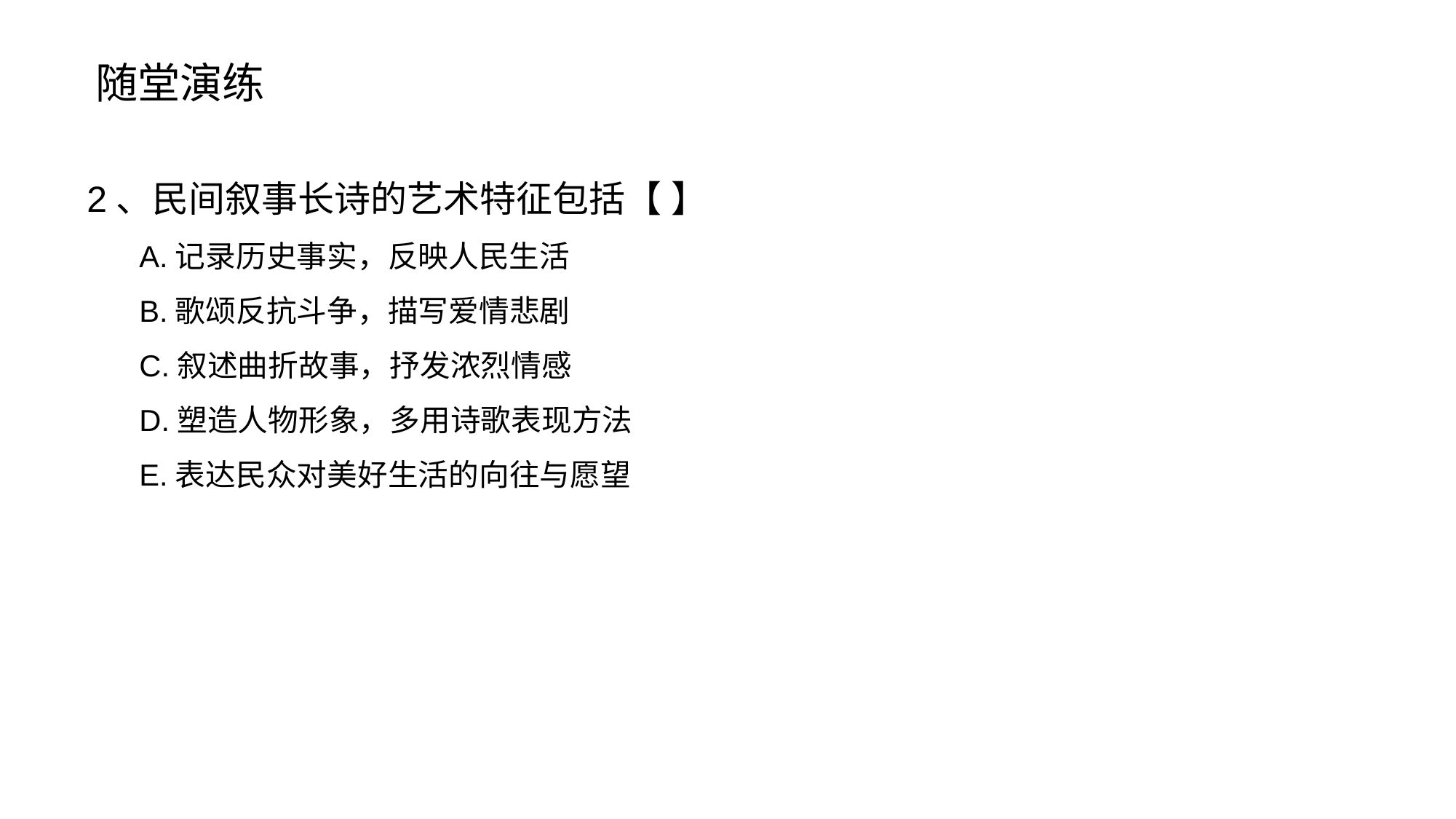

随堂演练
2、民间叙事长诗的艺术特征包括【 】
A.记录历史事实，反映人民生活
B.歌颂反抗斗争，描写爱情悲剧
C.叙述曲折故事，抒发浓烈情感
D.塑造人物形象，多用诗歌表现方法
E.表达民众对美好生活的向往与愿望